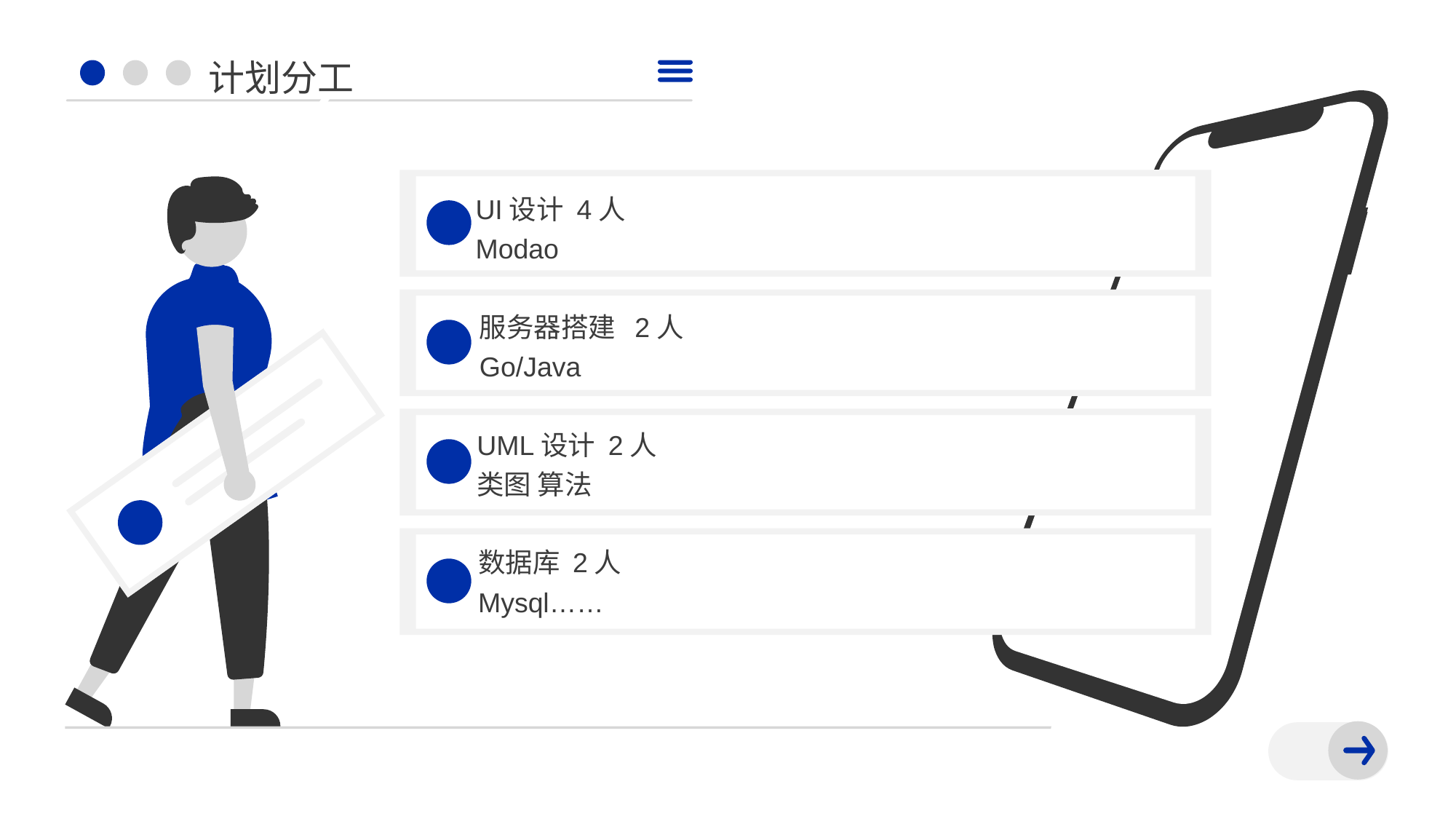

计划分工

UI设计 4人
Modao

服务器搭建  2人
Go/Java

UML设计 2人
类图 算法

数据库 2人
Mysql……